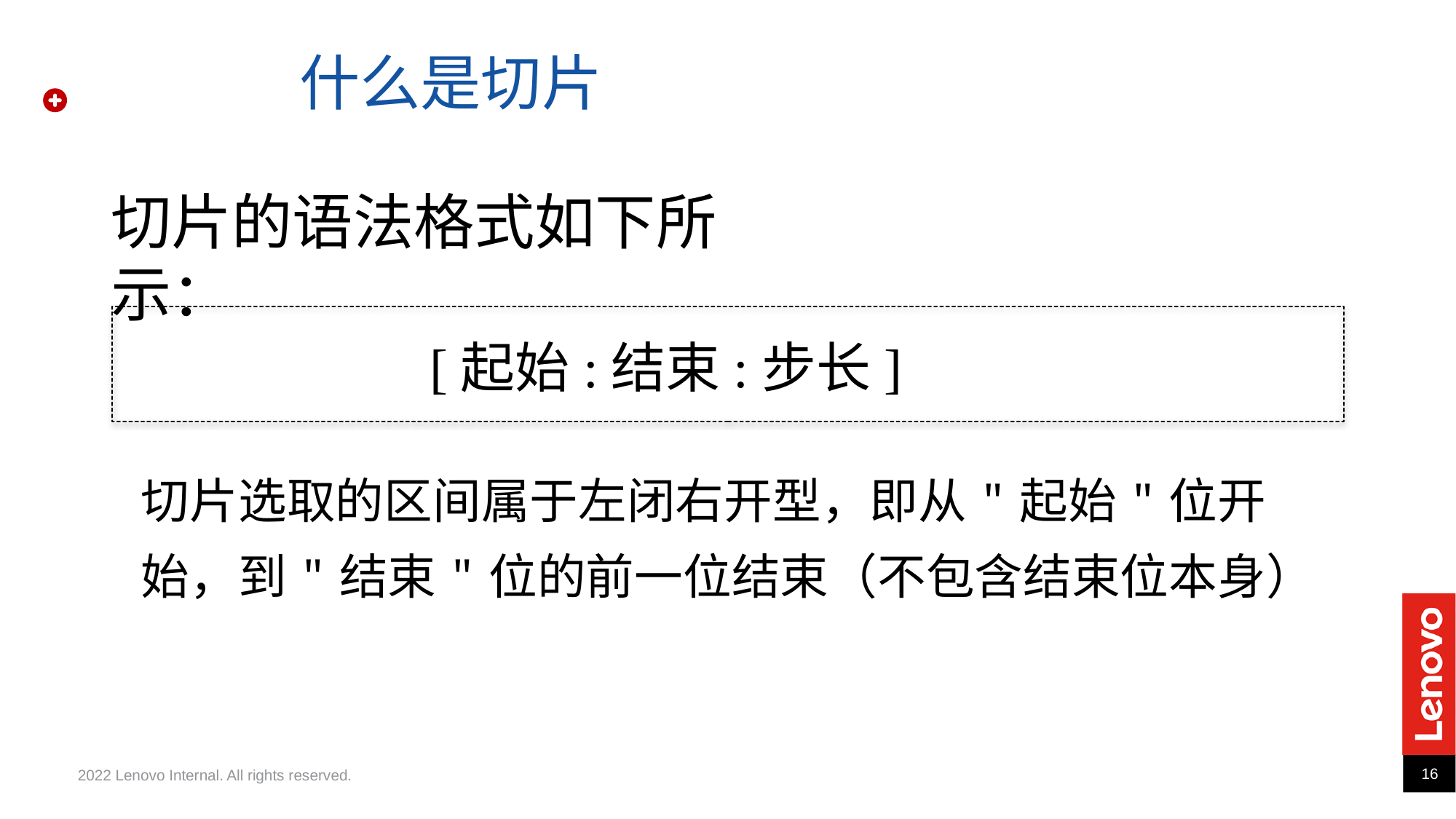

什么是切片
切片的语法格式如下所示：

[起始:结束:步长]
切片选取的区间属于左闭右开型，即从"起始"位开始，到"结束"位的前一位结束（不包含结束位本身）